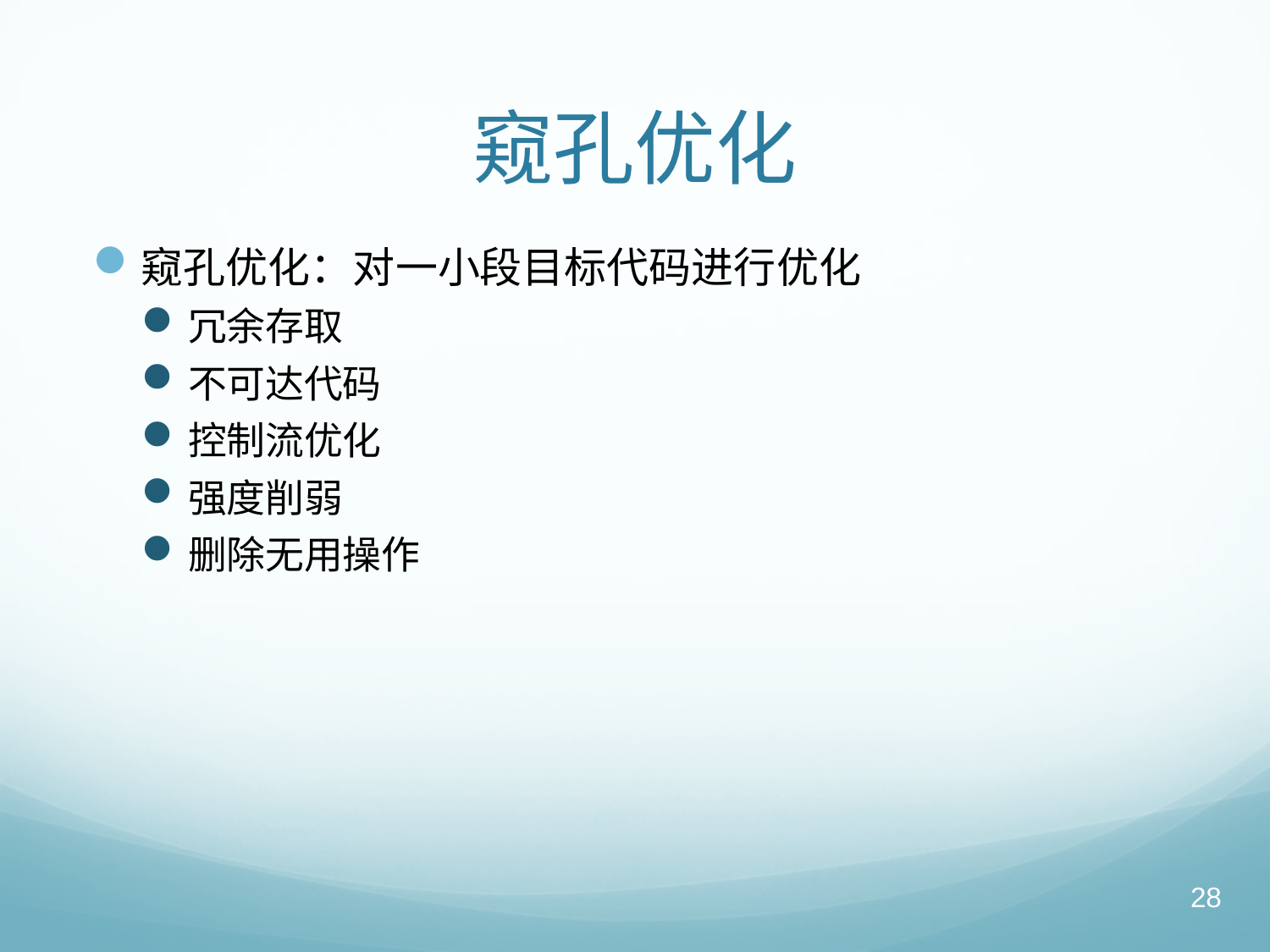

# 窥孔优化
窥孔优化：对一小段目标代码进行优化
冗余存取
不可达代码
控制流优化
强度削弱
删除无用操作
28